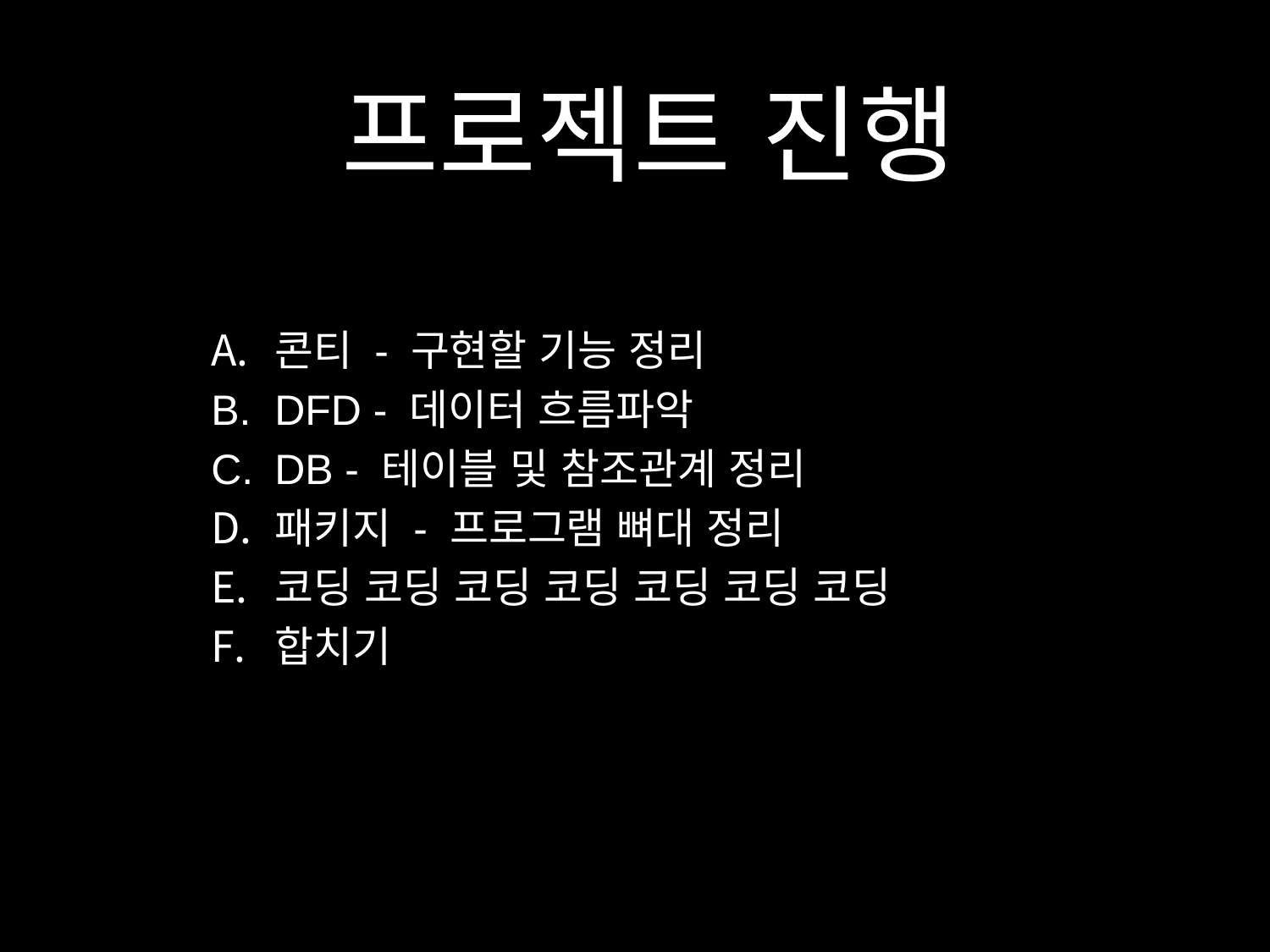

프로젝트 진행
콘티 - 구현할 기능 정리
DFD - 데이터 흐름파악
DB - 테이블 및 참조관계 정리
패키지 - 프로그램 뼈대 정리
코딩 코딩 코딩 코딩 코딩 코딩 코딩
합치기